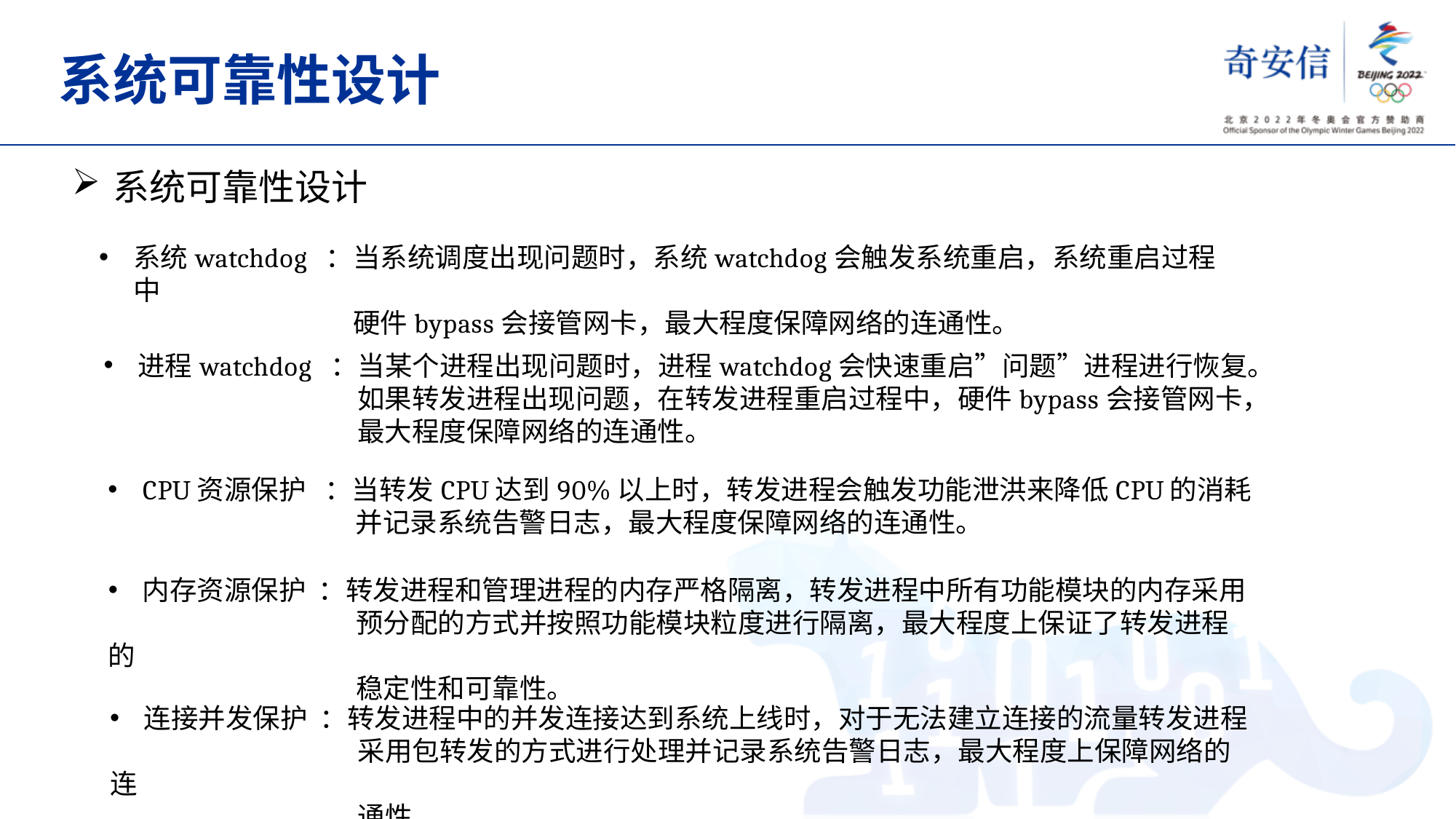

# 系统可靠性设计
系统可靠性设计
系统watchdog  ：当系统调度出现问题时，系统watchdog会触发系统重启，系统重启过程中
                                        硬件bypass会接管网卡，最大程度保障网络的连通性。

进程watchdog  ：当某个进程出现问题时，进程watchdog会快速重启”问题”进程进行恢复。
                                        如果转发进程出现问题，在转发进程重启过程中，硬件bypass会接管网卡，
                                        最大程度保障网络的连通性。
CPU资源保护   ：当转发CPU达到90%以上时，转发进程会触发功能泄洪来降低CPU的消耗
                                       并记录系统告警日志，最大程度保障网络的连通性。
内存资源保护  ：转发进程和管理进程的内存严格隔离，转发进程中所有功能模块的内存采用
                                       预分配的方式并按照功能模块粒度进行隔离，最大程度上保证了转发进程的
                                       稳定性和可靠性。
连接并发保护  ：转发进程中的并发连接达到系统上线时，对于无法建立连接的流量转发进程
                                       采用包转发的方式进行处理并记录系统告警日志，最大程度上保障网络的连
                                       通性。